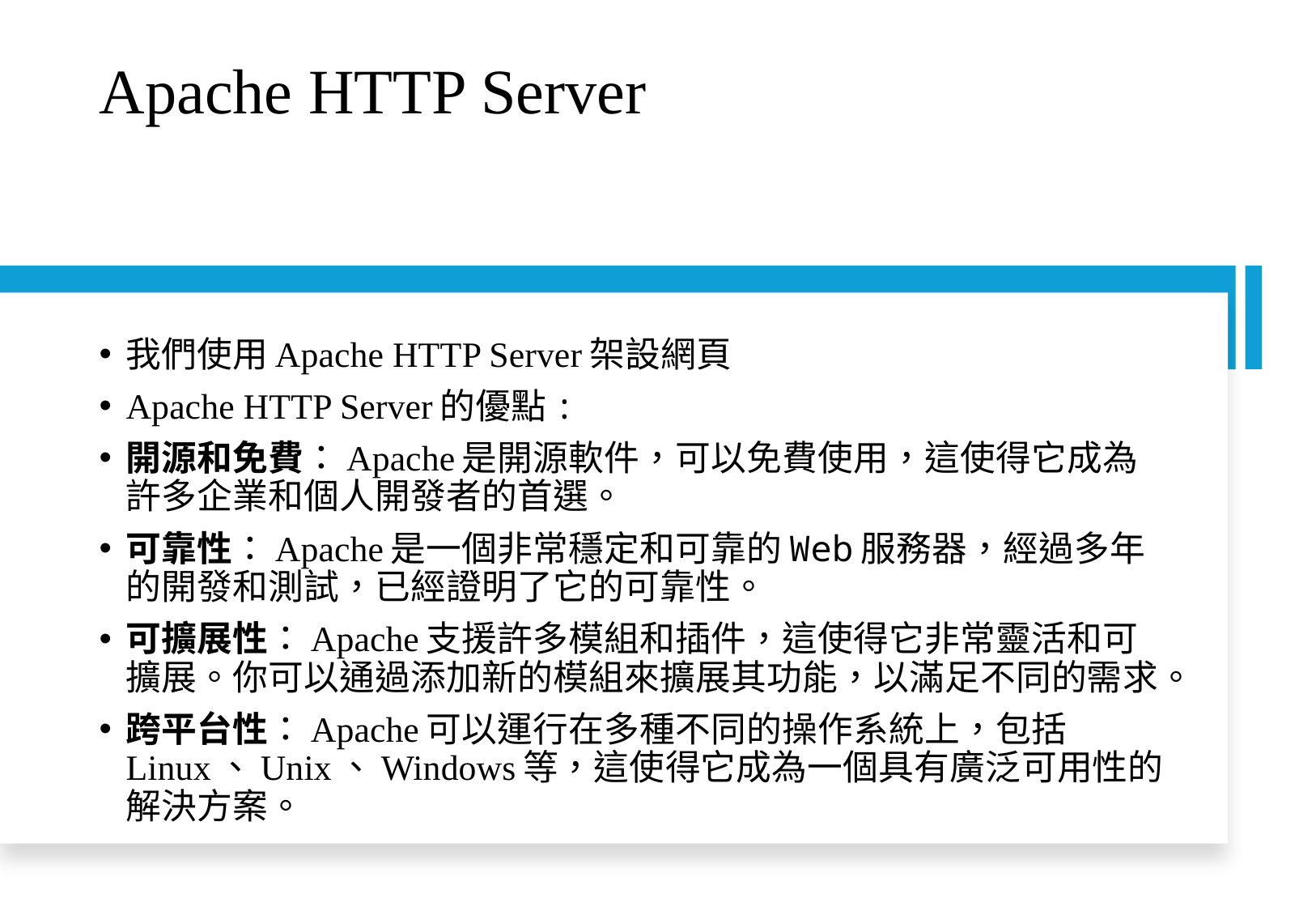

# Apache HTTP Server

我們使用Apache HTTP Server架設網頁
Apache HTTP Server的優點:
開源和免費：Apache是開源軟件，可以免費使用，這使得它成為許多企業和個人開發者的首選。
可靠性：Apache是一個非常穩定和可靠的Web服務器，經過多年的開發和測試，已經證明了它的可靠性。
可擴展性：Apache支援許多模組和插件，這使得它非常靈活和可擴展。你可以通過添加新的模組來擴展其功能，以滿足不同的需求。
跨平台性：Apache可以運行在多種不同的操作系統上，包括Linux、Unix、Windows等，這使得它成為一個具有廣泛可用性的解決方案。